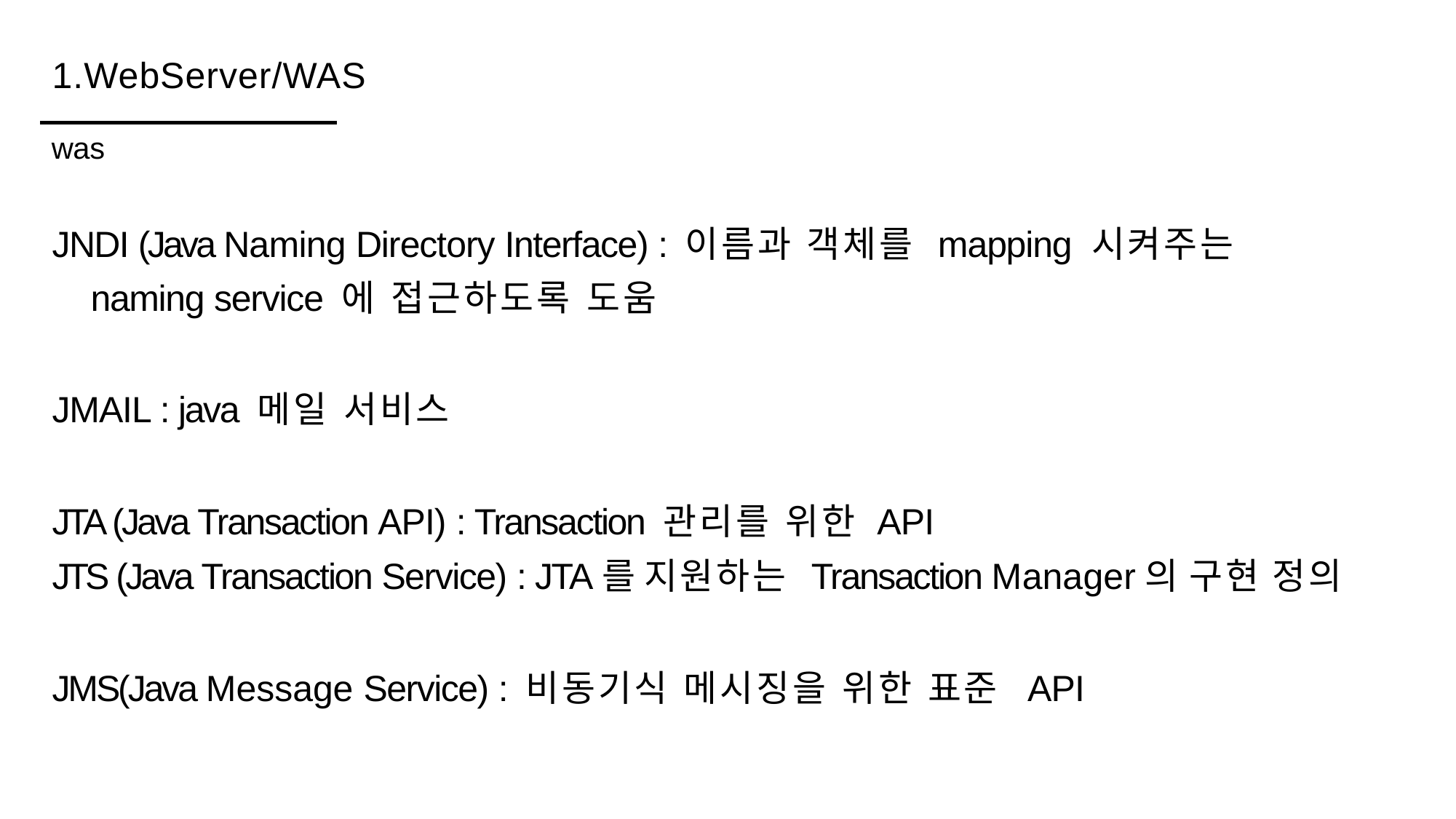

# 1.WebServer/WAS

was

JNDI (Java Naming Directory Interface) : 이름과 객체를 mapping 시켜주는
naming service 에 접근하도록 도움

JMAIL : java 메일 서비스

JTA (Java Transaction API) : Transaction 관리를 위한 API
JTS (Java Transaction Service) : JTA를 지원하는 Transaction Manager의 구현 정의

JMS(Java Message Service) : 비동기식 메시징을 위한 표준 API